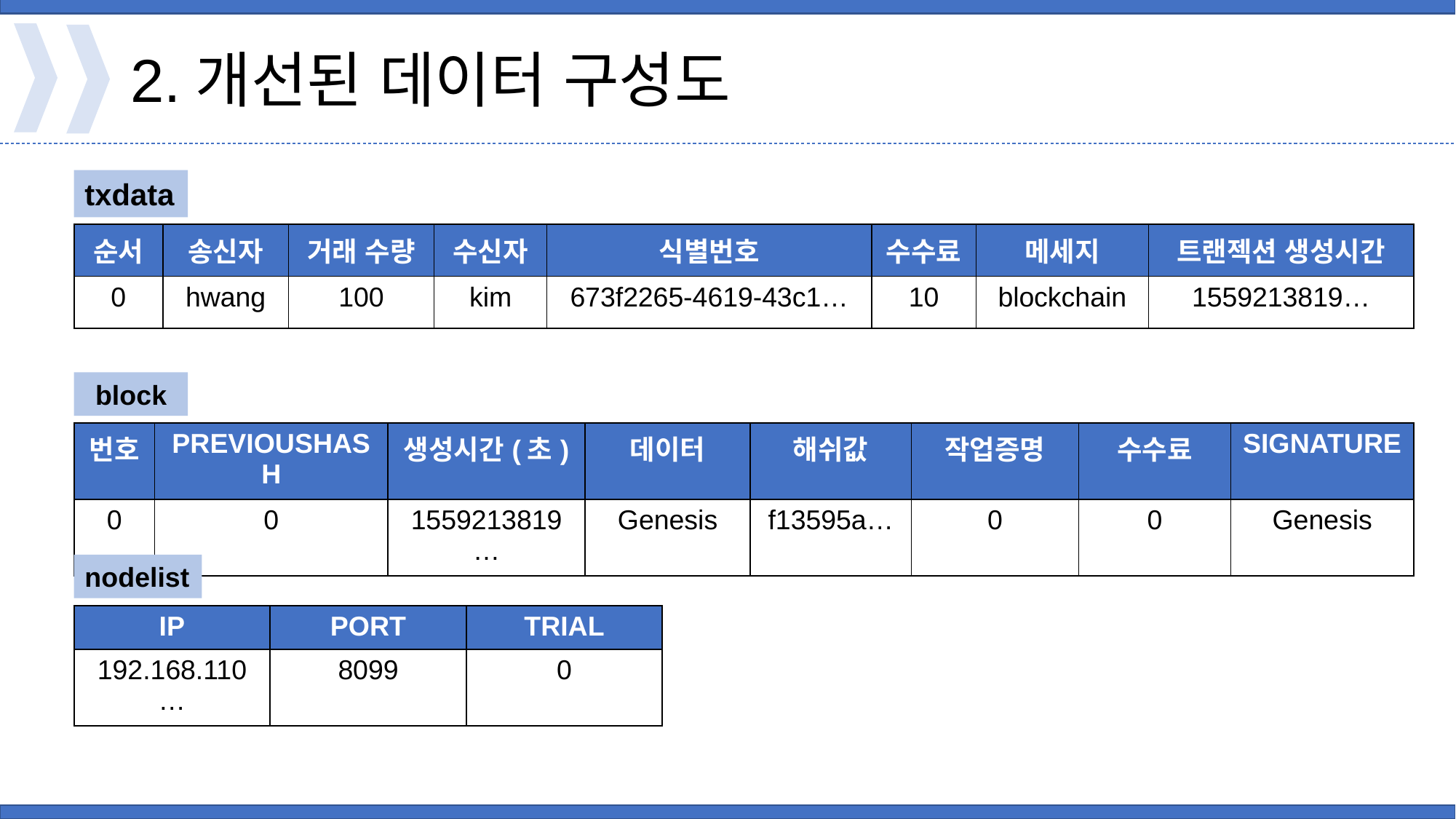

2.개선된 데이터 구성도
txdata
| 순서 | 송신자 | 거래 수량 | 수신자 | 식별번호 | 수수료 | 메세지 | 트랜젝션 생성시간 |
| --- | --- | --- | --- | --- | --- | --- | --- |
| 0 | hwang | 100 | kim | 673f2265-4619-43c1… | 10 | blockchain | 1559213819… |
block
| 번호 | PREVIOUSHASH | 생성시간(초) | 데이터 | 해쉬값 | 작업증명 | 수수료 | SIGNATURE |
| --- | --- | --- | --- | --- | --- | --- | --- |
| 0 | 0 | 1559213819… | Genesis | f13595a… | 0 | 0 | Genesis |
nodelist
| IP | PORT | TRIAL |
| --- | --- | --- |
| 192.168.110… | 8099 | 0 |